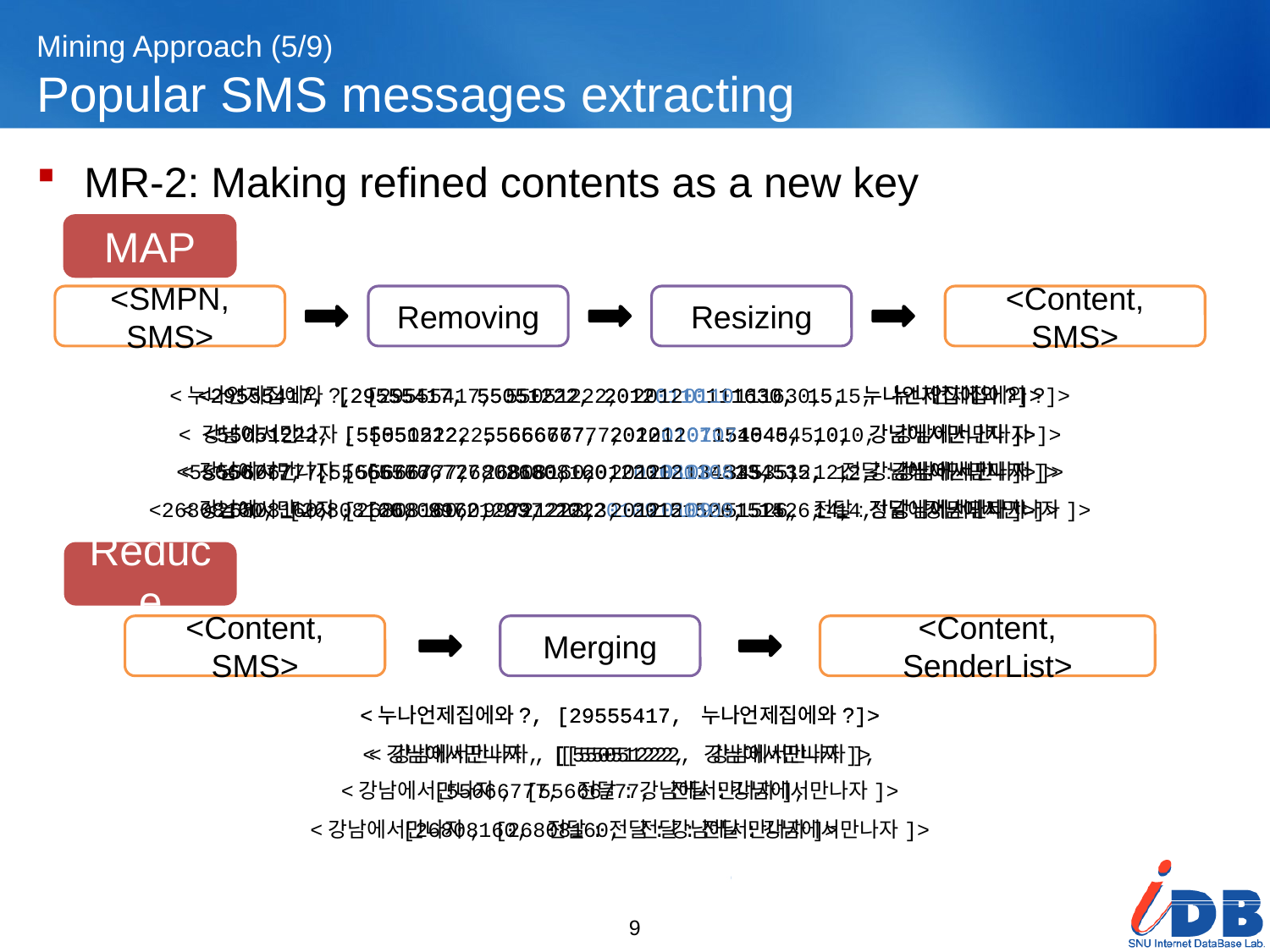

# Mining Approach (5/9) Popular SMS messages extracting
MR-2: Making refined contents as a new key

MAP
<SMPN, SMS>
Removing
Resizing
<Content, SMS>

<29555417, [29555417, 55051222, 20120110111630, 15, 누나언제집에와?]>
<55051222, [55051222, 55666777, 20120107154045, 10, 강남에서만나자]>
<55666777, [55666777, 26808160, 20120108134535, 12, 전달:강남에서만나자]>
<26808160, [26808160, 99721223, 20120109151526, 14, 전달:전달:강남에서만나자]>
<29555417, [29555417, 55051222, 20120110111630, 15, 누나언제집에와?]>
<55051222, [55051222, 55666777, 20120107154045, 10, 강남에서만나자]>
<55666777, [55666777, 26808160, 20120108134535, 12, 강남에서만나자]>
<26808160, [26808160, 99721223, 20120109151526, 14, 강남에서만나자]>
<누나언제집에와?, [29555417, 55051222, 20120110111630, 15, 누나언제집에와?]>
< 강남에서만나자, [55051222, 55666777, 20120107154045, 10, 강남에서만나자]>
<강남에서만나자, [55666777, 26808160, 20120108134535, 12, 강남에서만나자]>
<강남에서만나자, [26808160, 99721223, 20120109151526, 14, 강남에서만나자]>
Reduce
<Content, SMS>
Merging
<Content, SenderList>

<누나언제집에와?, [29555417, 누나언제집에와?]>
< 강남에서만나자, [55051222, 강남에서만나자]>
<강남에서만나자, [55666777, 전달:강남에서만나자]>
<강남에서만나자, [26808160, 전달:전달:강남에서만나자]>
<누나언제집에와?, [29555417, 누나언제집에와?]>
< 강남에서만나자, [[55051222, 강남에서만나자],
[55666777, 전달:강남에서만나자],
[26808160, 전달:전달:강남에서만나자]>
9